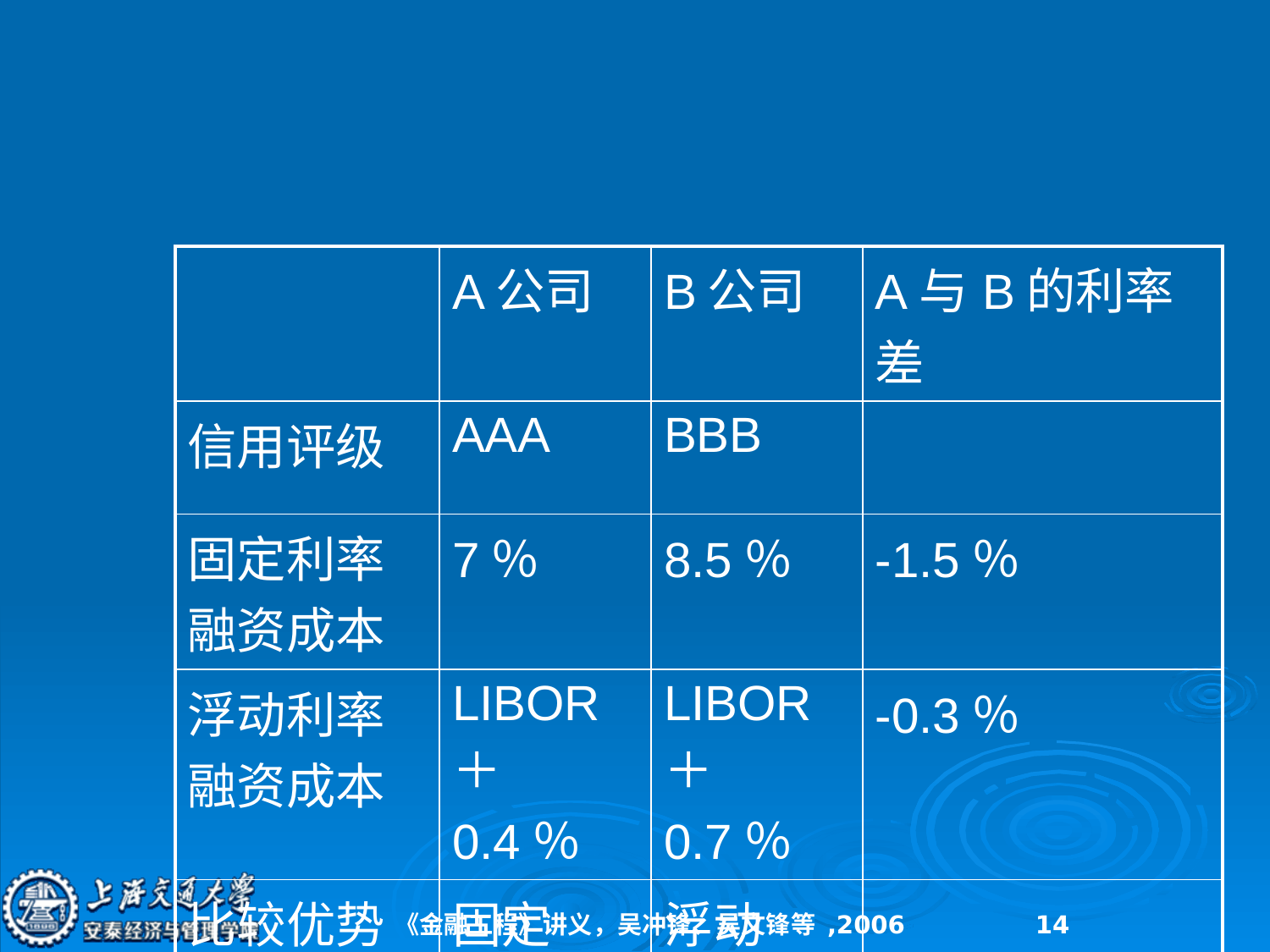

#
|  | A公司 | B公司 | A与B的利率差 |
| --- | --- | --- | --- |
| 信用评级 | AAA | BBB |  |
| 固定利率融资成本 | 7％ | 8.5％ | -1.5％ |
| 浮动利率融资成本 | LIBOR＋0.4％ | LIBOR＋0.7％ | -0.3％ |
| 比较优势 | 固定 | 浮动 |  |